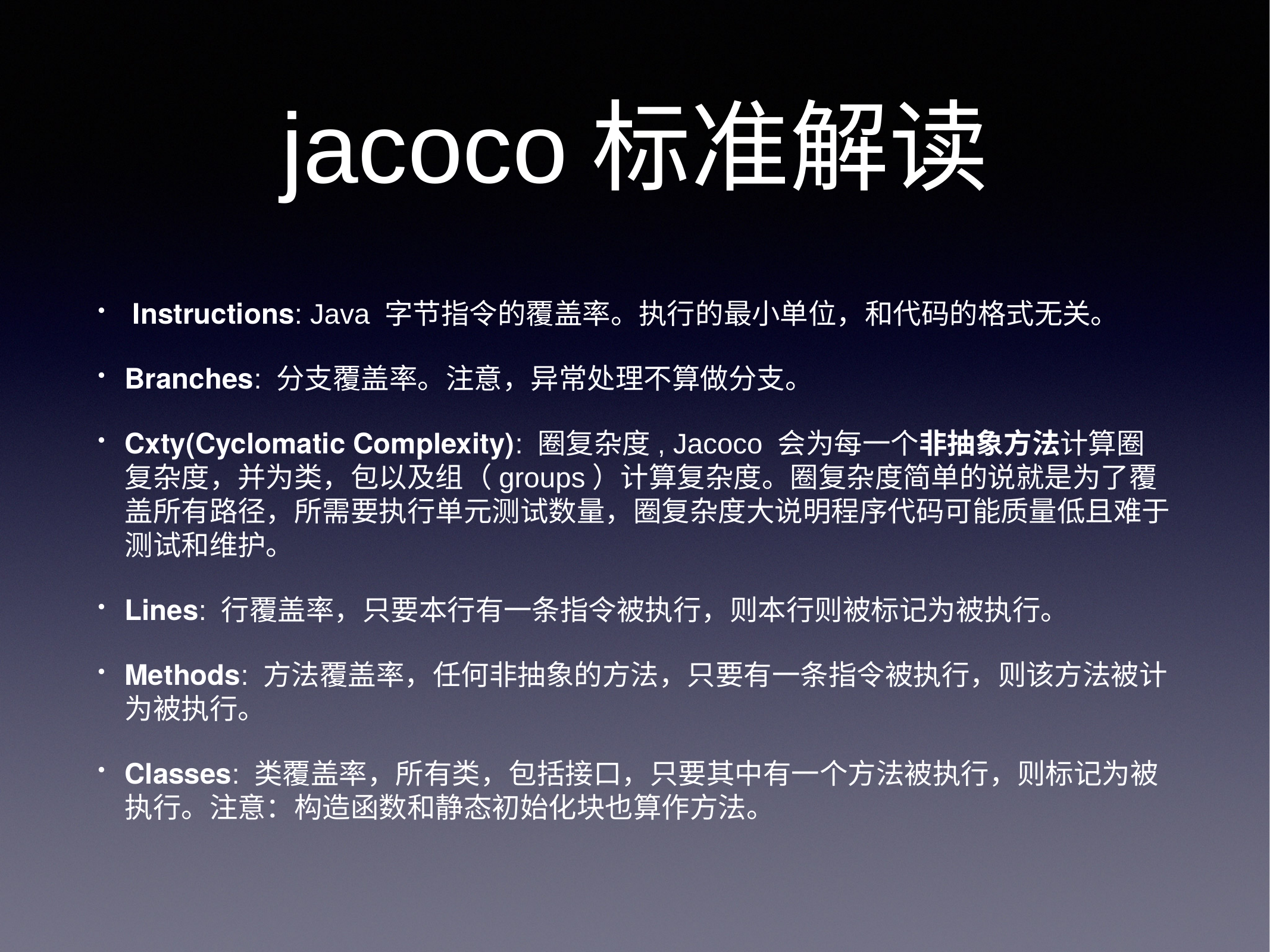

# jacoco标准解读
 Instructions: Java 字节指令的覆盖率。执行的最小单位，和代码的格式无关。
Branches: 分支覆盖率。注意，异常处理不算做分支。
Cxty(Cyclomatic Complexity): 圈复杂度, Jacoco 会为每一个非抽象方法计算圈复杂度，并为类，包以及组（groups）计算复杂度。圈复杂度简单的说就是为了覆盖所有路径，所需要执行单元测试数量，圈复杂度大说明程序代码可能质量低且难于测试和维护。
Lines: 行覆盖率，只要本行有一条指令被执行，则本行则被标记为被执行。
Methods: 方法覆盖率，任何非抽象的方法，只要有一条指令被执行，则该方法被计为被执行。
Classes: 类覆盖率，所有类，包括接口，只要其中有一个方法被执行，则标记为被执行。注意：构造函数和静态初始化块也算作方法。